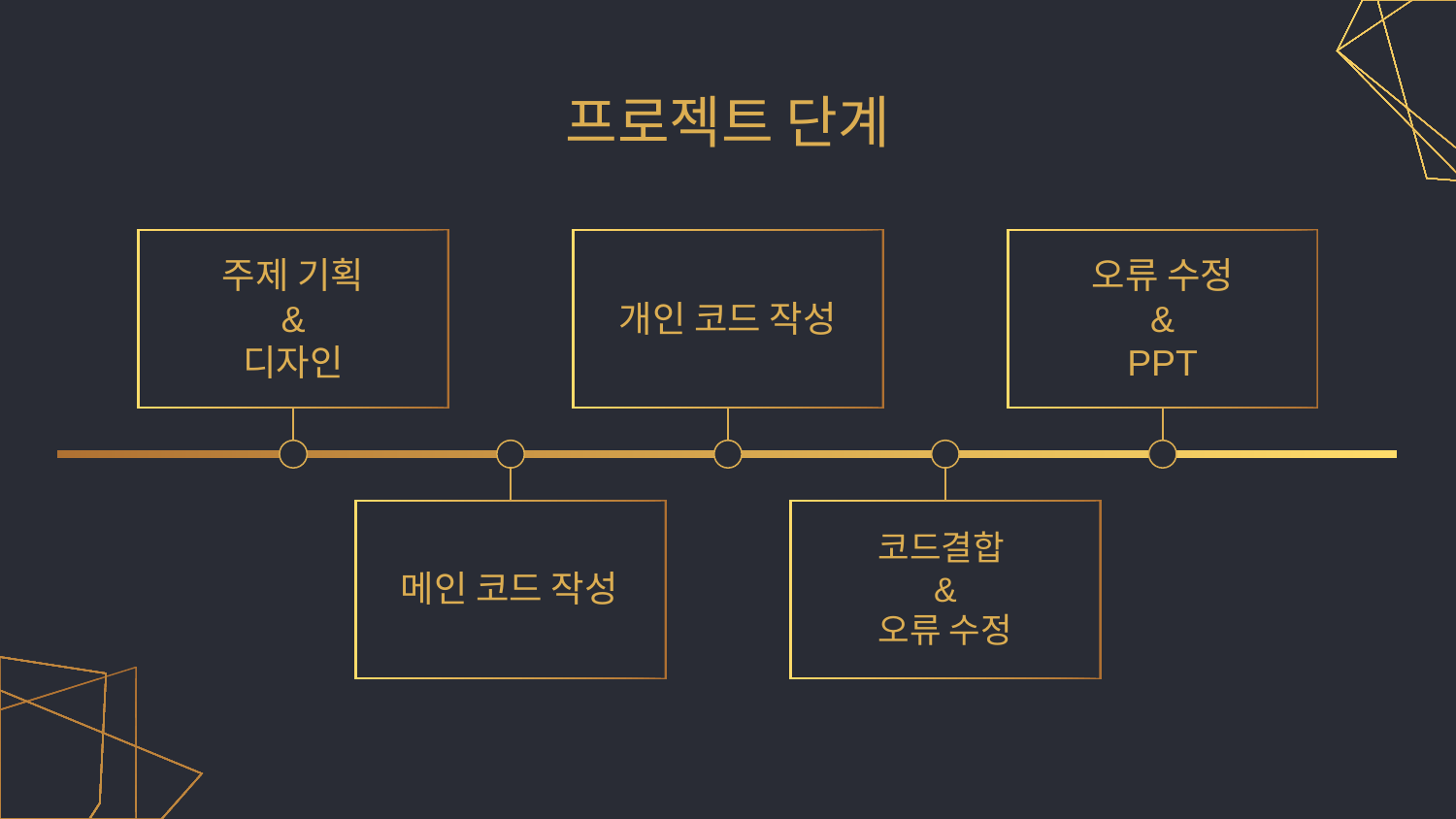

# 프로젝트 단계

주제 기획
&
디자인
개인 코드 작성
오류 수정
&
PPT
메인 코드 작성
코드결합
&
오류 수정